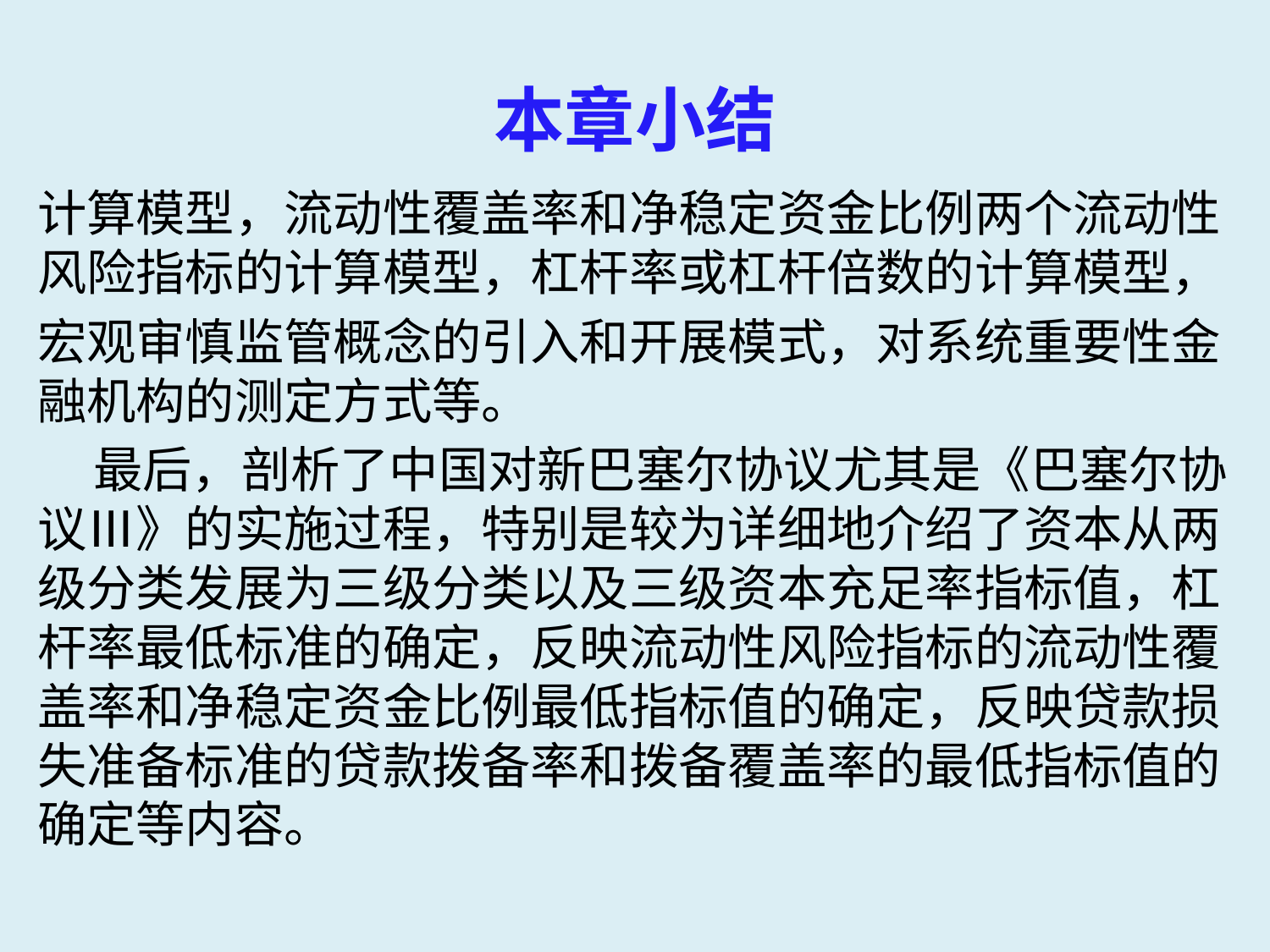

# 本章小结
计算模型，流动性覆盖率和净稳定资金比例两个流动性风险指标的计算模型，杠杆率或杠杆倍数的计算模型，
宏观审慎监管概念的引入和开展模式，对系统重要性金融机构的测定方式等。
    最后，剖析了中国对新巴塞尔协议尤其是《巴塞尔协议Ⅲ》的实施过程，特别是较为详细地介绍了资本从两级分类发展为三级分类以及三级资本充足率指标值，杠杆率最低标准的确定，反映流动性风险指标的流动性覆盖率和净稳定资金比例最低指标值的确定，反映贷款损失准备标准的贷款拨备率和拨备覆盖率的最低指标值的确定等内容。
56